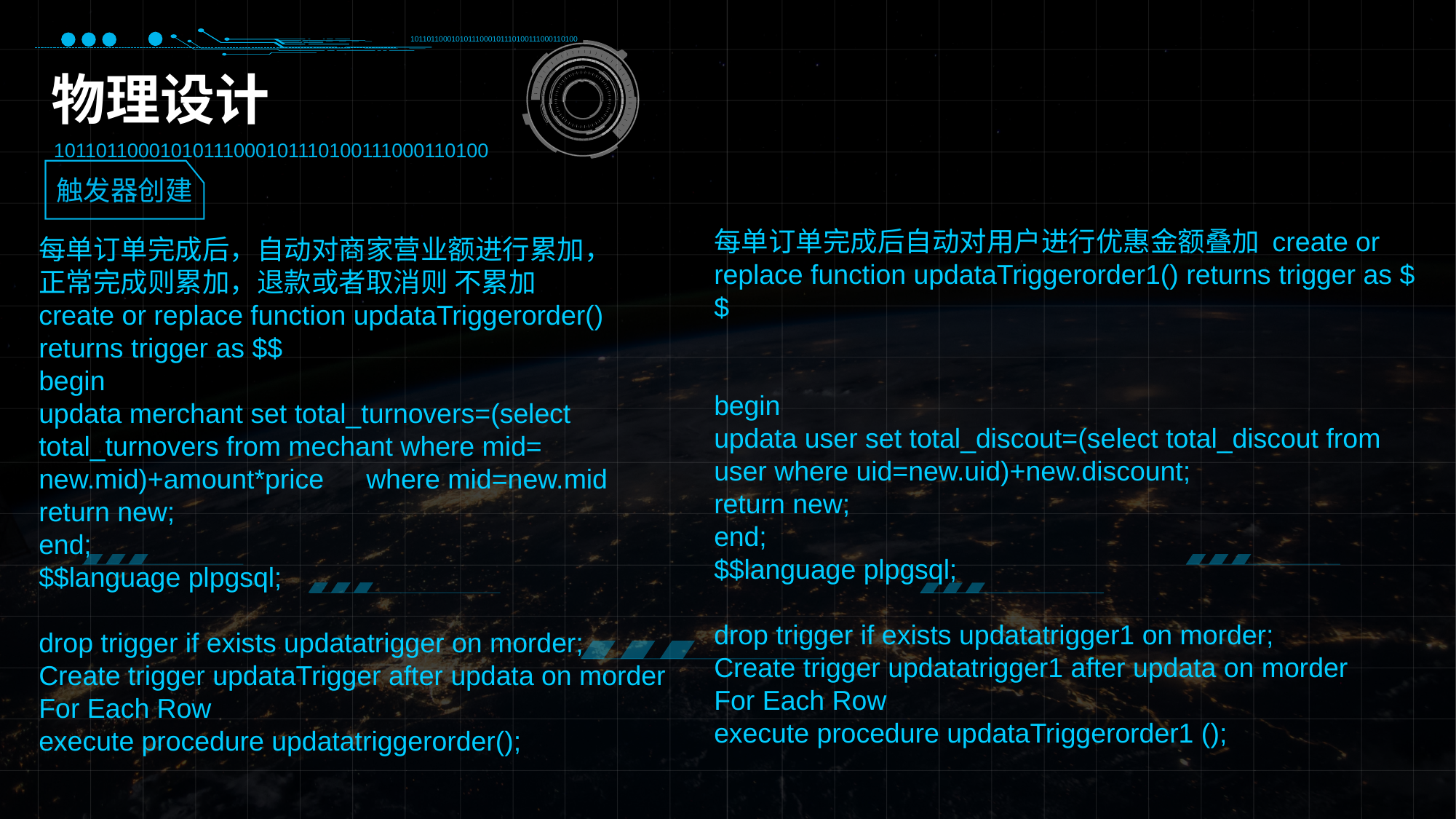

10110110001010111000101110100111000110100

物理设计
10110110001010111000101110100111000110100
触发器创建
每单订单完成后自动对用户进行优惠金额叠加 create or replace function updataTriggerorder1() returns trigger as $$

begin
updata user set total_discout=(select total_discout from user where uid=new.uid)+new.discount;
return new;
end;
$$language plpgsql;

drop trigger if exists updatatrigger1 on morder;
Create trigger updatatrigger1 after updata on morder
For Each Row
execute procedure updataTriggerorder1 ();
每单订单完成后，自动对商家营业额进行累加，
正常完成则累加，退款或者取消则 不累加
create or replace function updataTriggerorder()
returns trigger as $$
begin
updata merchant set total_turnovers=(select
total_turnovers from mechant where mid=
new.mid)+amount*price	where mid=new.mid
return new;
end;
$$language plpgsql;

drop trigger if exists updatatrigger on morder;
Create trigger updataTrigger after updata on morder
For Each Row
execute procedure updatatriggerorder();